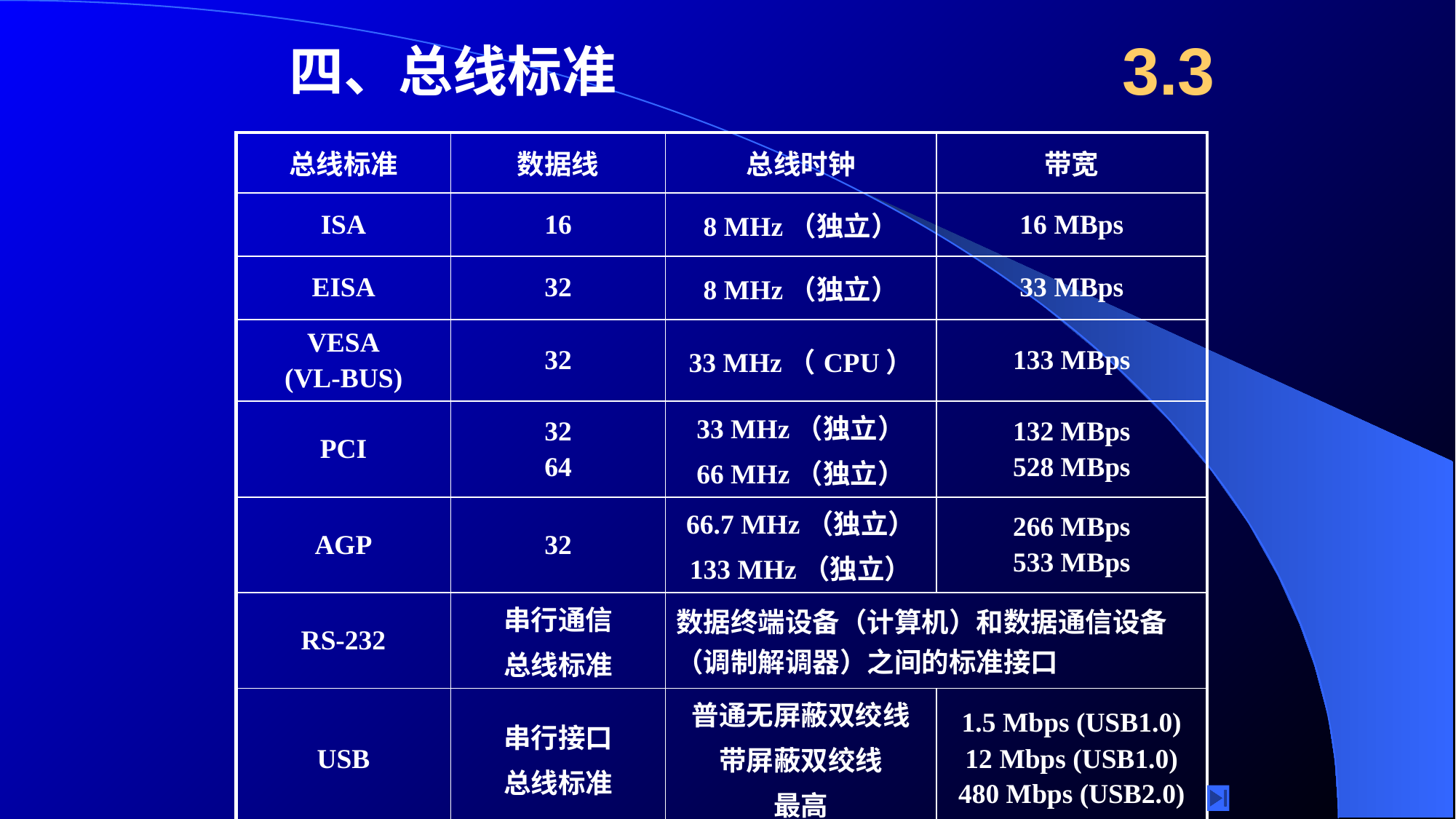

3.3
 四、总线标准
| 总线标准 | 数据线 | 总线时钟 | 带宽 |
| --- | --- | --- | --- |
| ISA | 16 | 8 MHz（独立） | 16 MBps |
| EISA | 32 | 8 MHz（独立） | 33 MBps |
| VESA (VL-BUS) | 32 | 33 MHz（CPU） | 133 MBps |
| PCI | 32 64 | 33 MHz（独立） 66 MHz（独立） | 132 MBps 528 MBps |
| AGP | 32 | 66.7 MHz（独立） 133 MHz（独立） | 266 MBps 533 MBps |
| RS-232 | 串行通信 总线标准 | 数据终端设备（计算机）和数据通信设备（调制解调器）之间的标准接口 |  |
| USB | 串行接口 总线标准 | 普通无屏蔽双绞线 带屏蔽双绞线 最高 | 1.5 Mbps (USB1.0) 12 Mbps (USB1.0) 480 Mbps (USB2.0) |